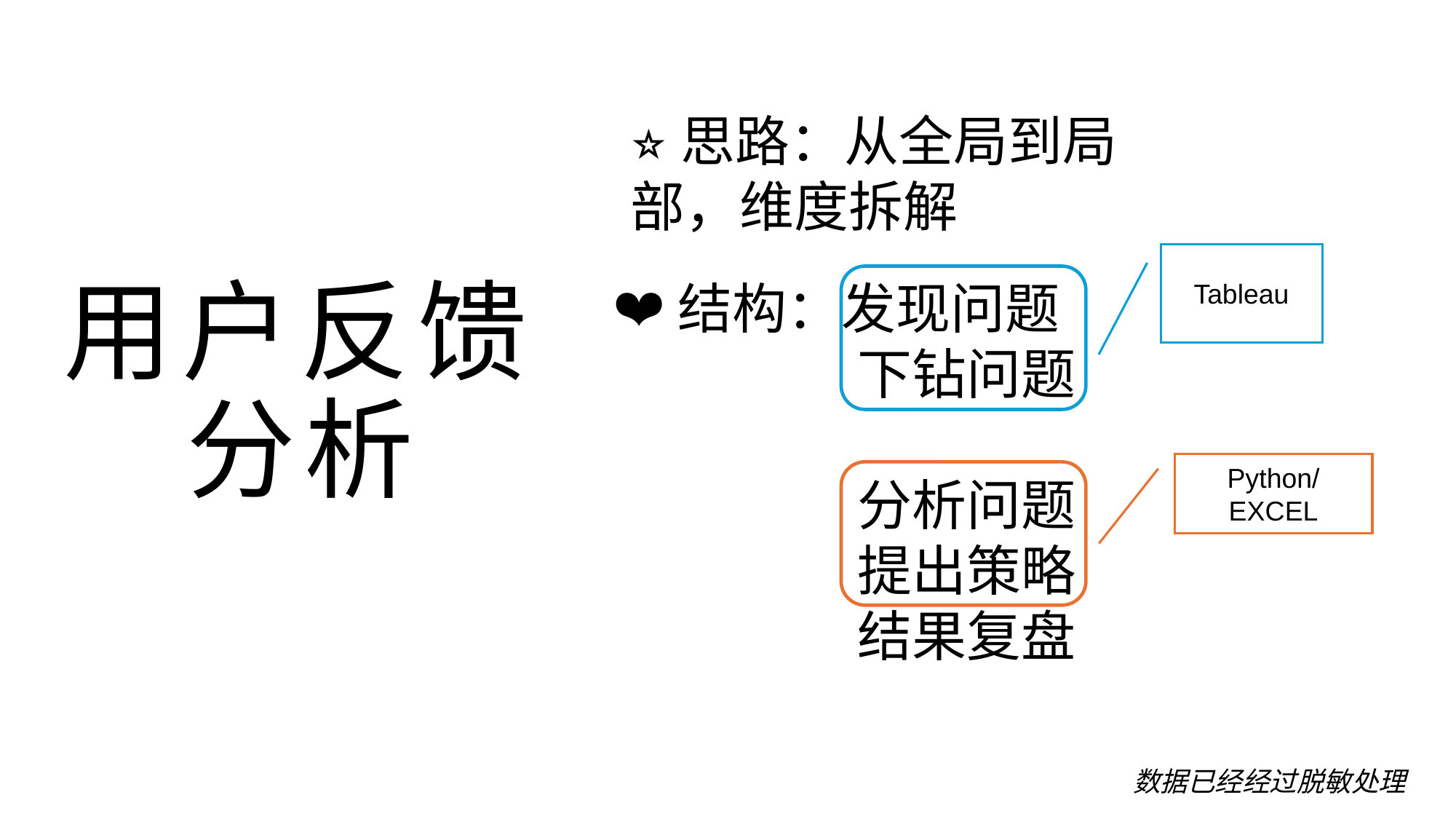

⭐思路：从全局到局部，维度拆解
# 用户反馈分析
Tableau

❤️结构：发现问题
		 下钻问题

		 分析问题
		 提出策略
		 结果复盘
Python/EXCEL

数据已经经过脱敏处理